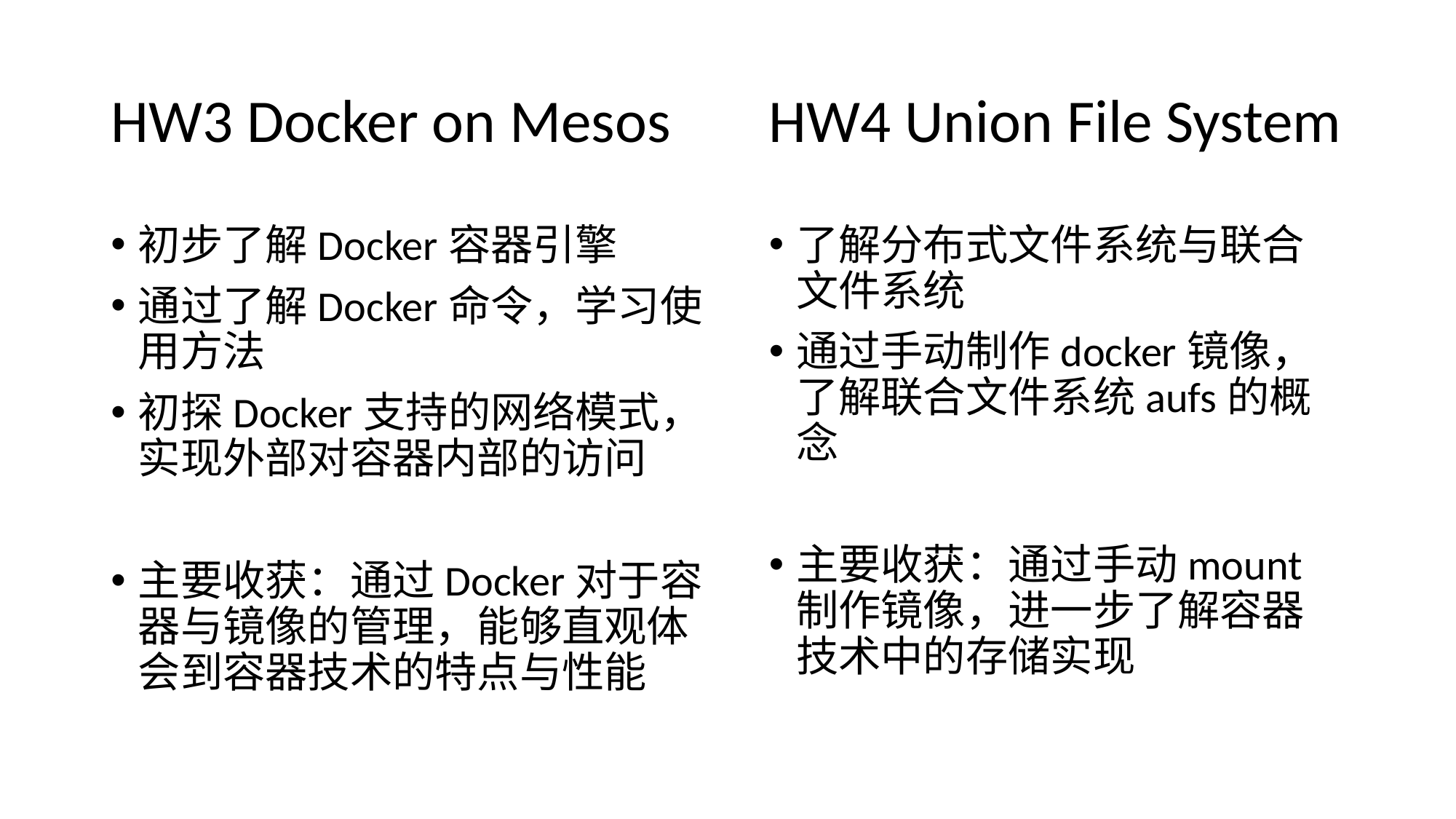

# HW3 Docker on Mesos
HW4 Union File System
初步了解Docker容器引擎
通过了解Docker命令，学习使用方法
初探Docker支持的网络模式，实现外部对容器内部的访问

主要收获：通过Docker对于容器与镜像的管理，能够直观体会到容器技术的特点与性能
了解分布式文件系统与联合文件系统
通过手动制作docker镜像，了解联合文件系统aufs的概念

主要收获：通过手动mount制作镜像，进一步了解容器技术中的存储实现